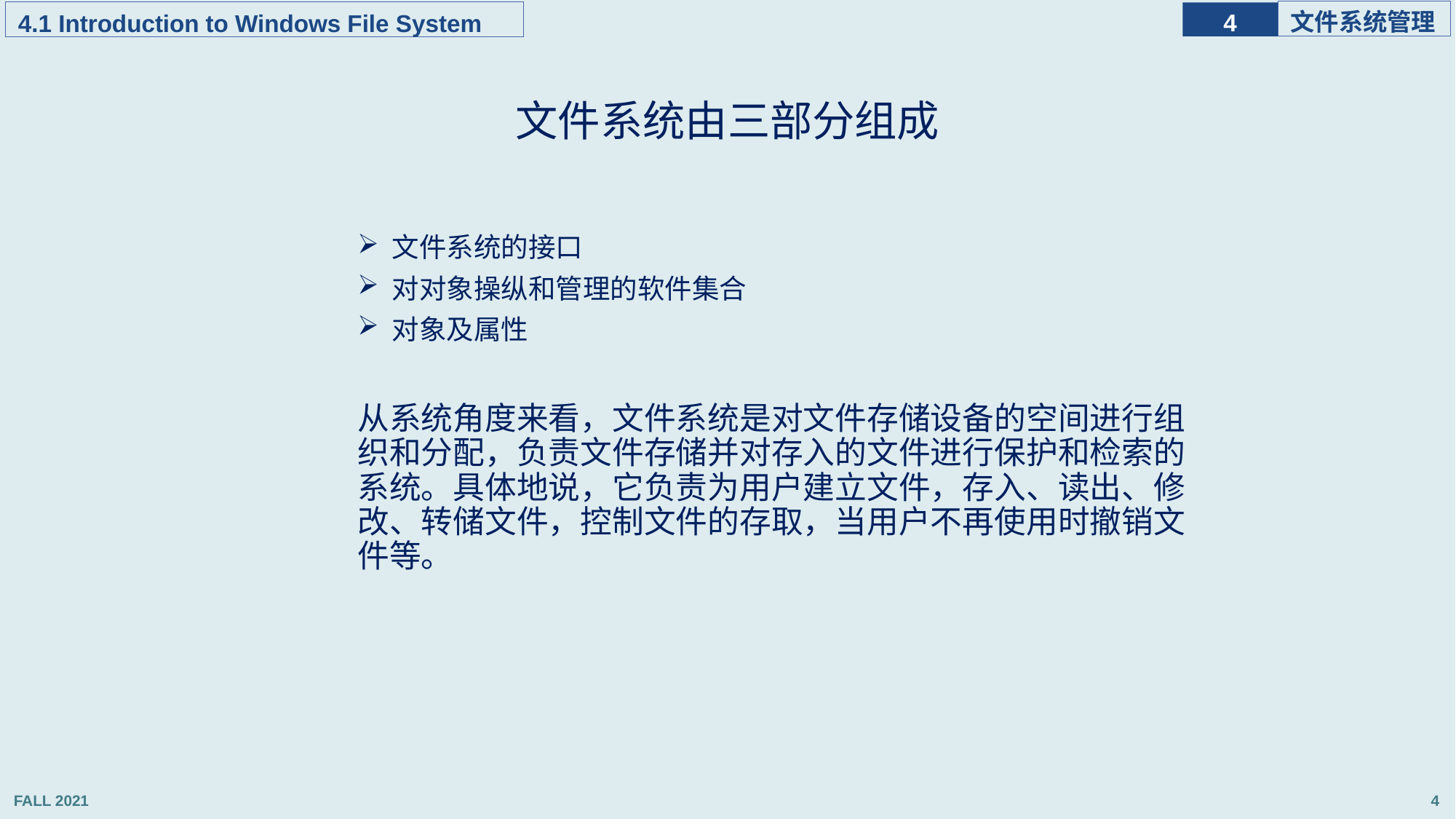

文件系统由三部分组成
 文件系统的接口
 对对象操纵和管理的软件集合
 对象及属性

从系统角度来看，文件系统是对文件存储设备的空间进行组织和分配，负责文件存储并对存入的文件进行保护和检索的系统。具体地说，它负责为用户建立文件，存入、读出、修改、转储文件，控制文件的存取，当用户不再使用时撤销文件等。